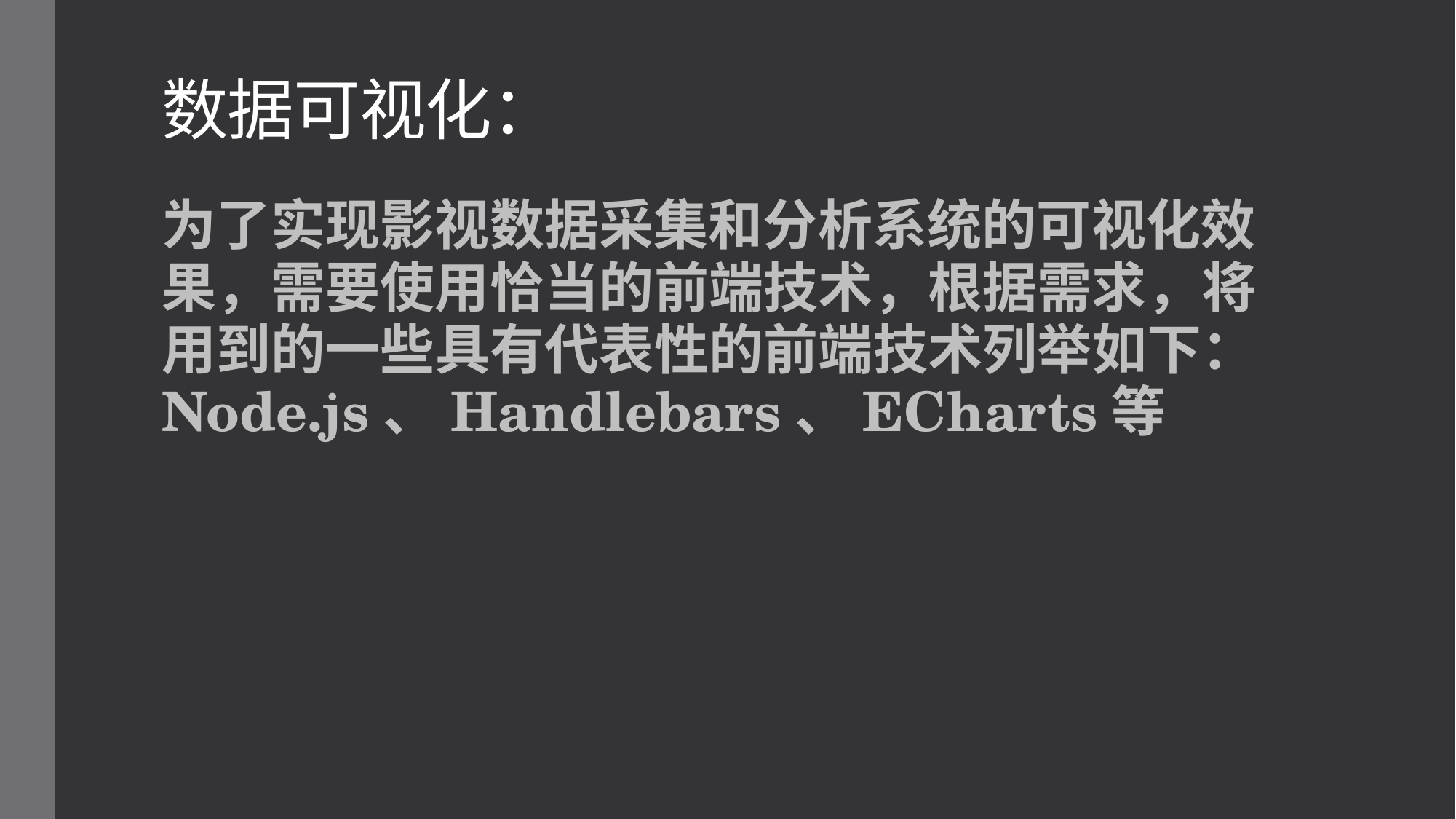

# 数据可视化：
为了实现影视数据采集和分析系统的可视化效果，需要使用恰当的前端技术，根据需求，将用到的一些具有代表性的前端技术列举如下：Node.js、Handlebars、ECharts等